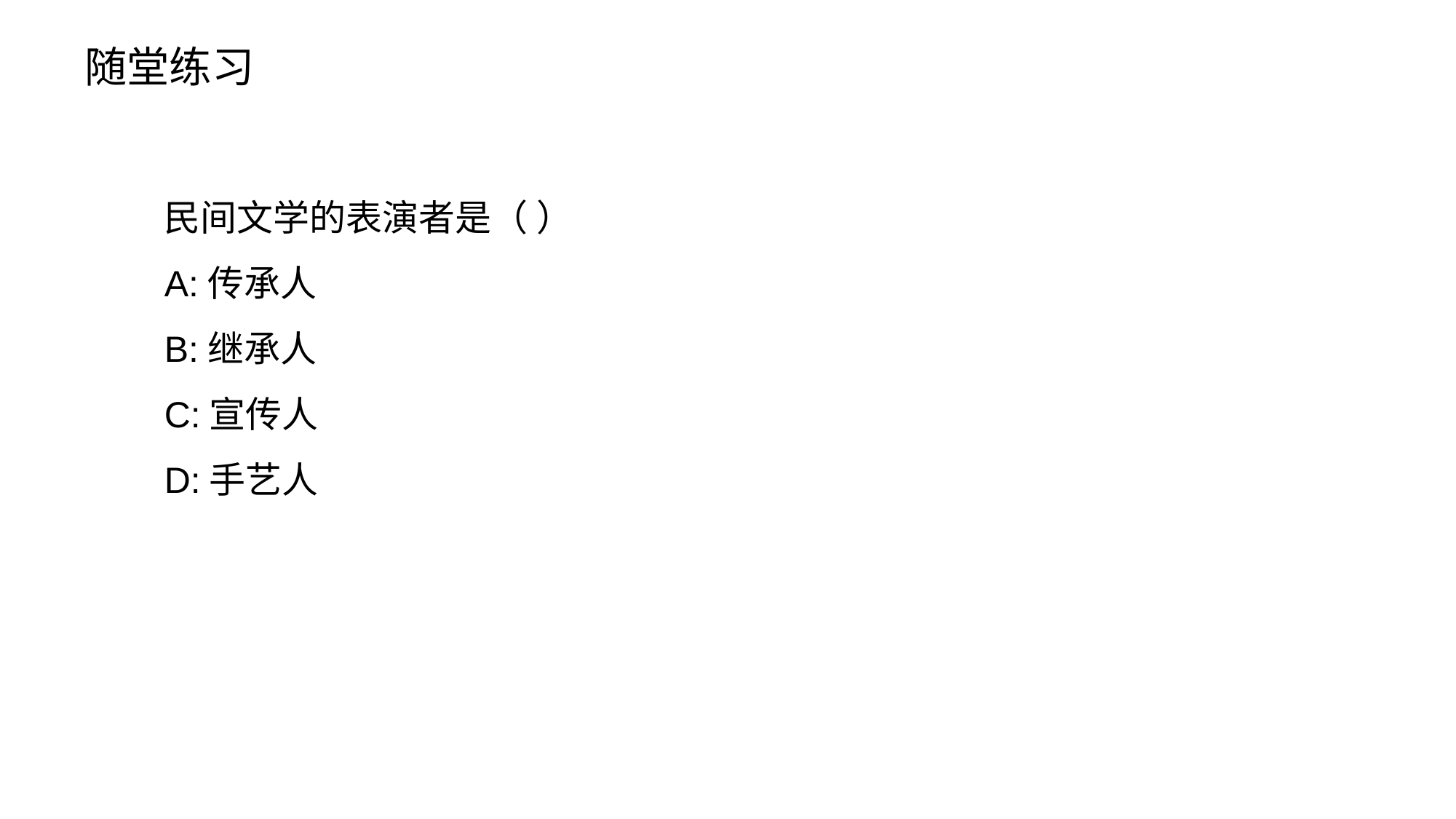

随堂练习
民间文学的表演者是（ ）
A:传承人
B:继承人
C:宣传人
D:手艺人